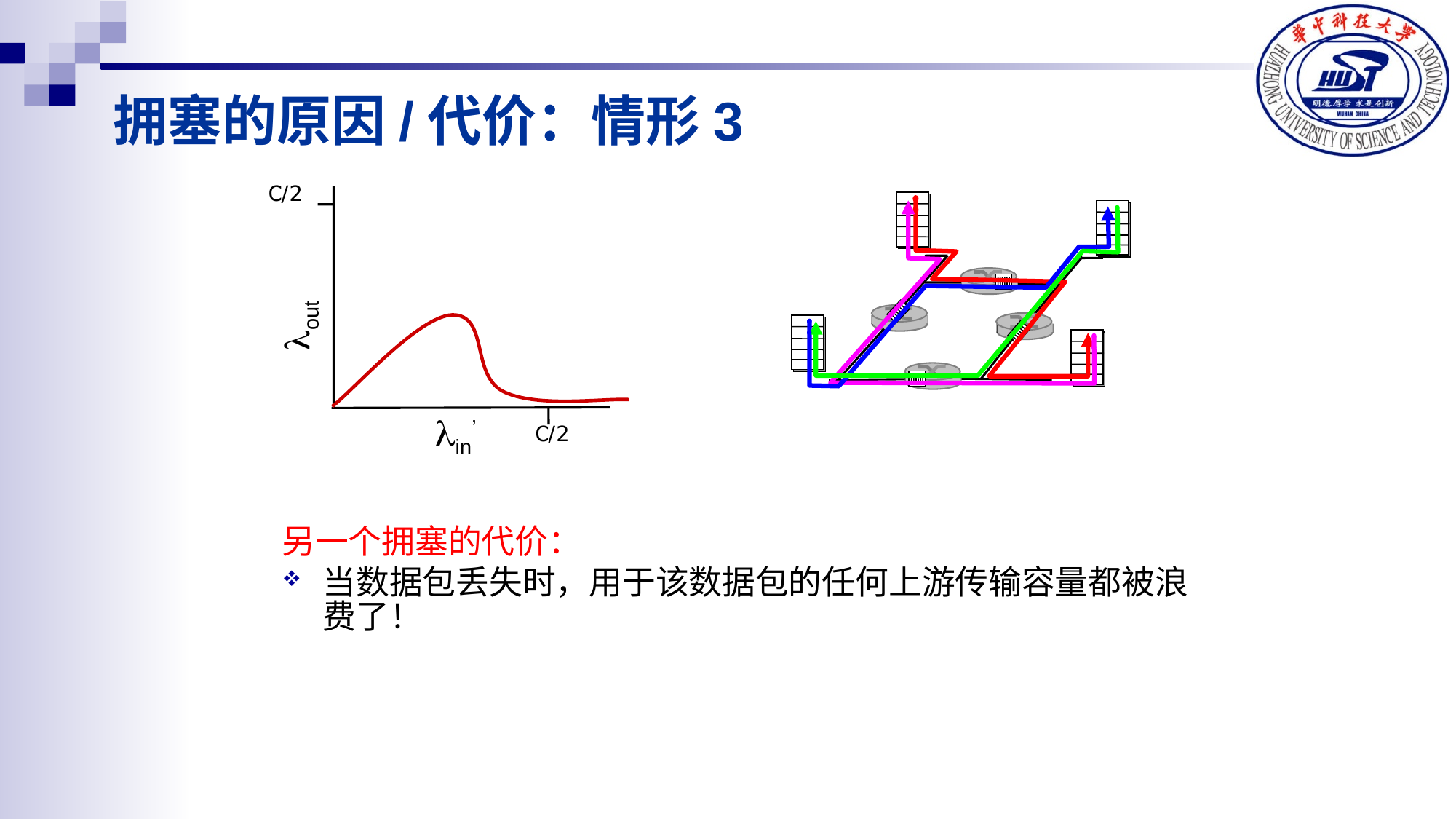

# 拥塞的原因/代价：情形3
C/2

λout

λin’

C/2
另一个拥塞的代价：
当数据包丢失时，用于该数据包的任何上游传输容量都被浪费了！
15